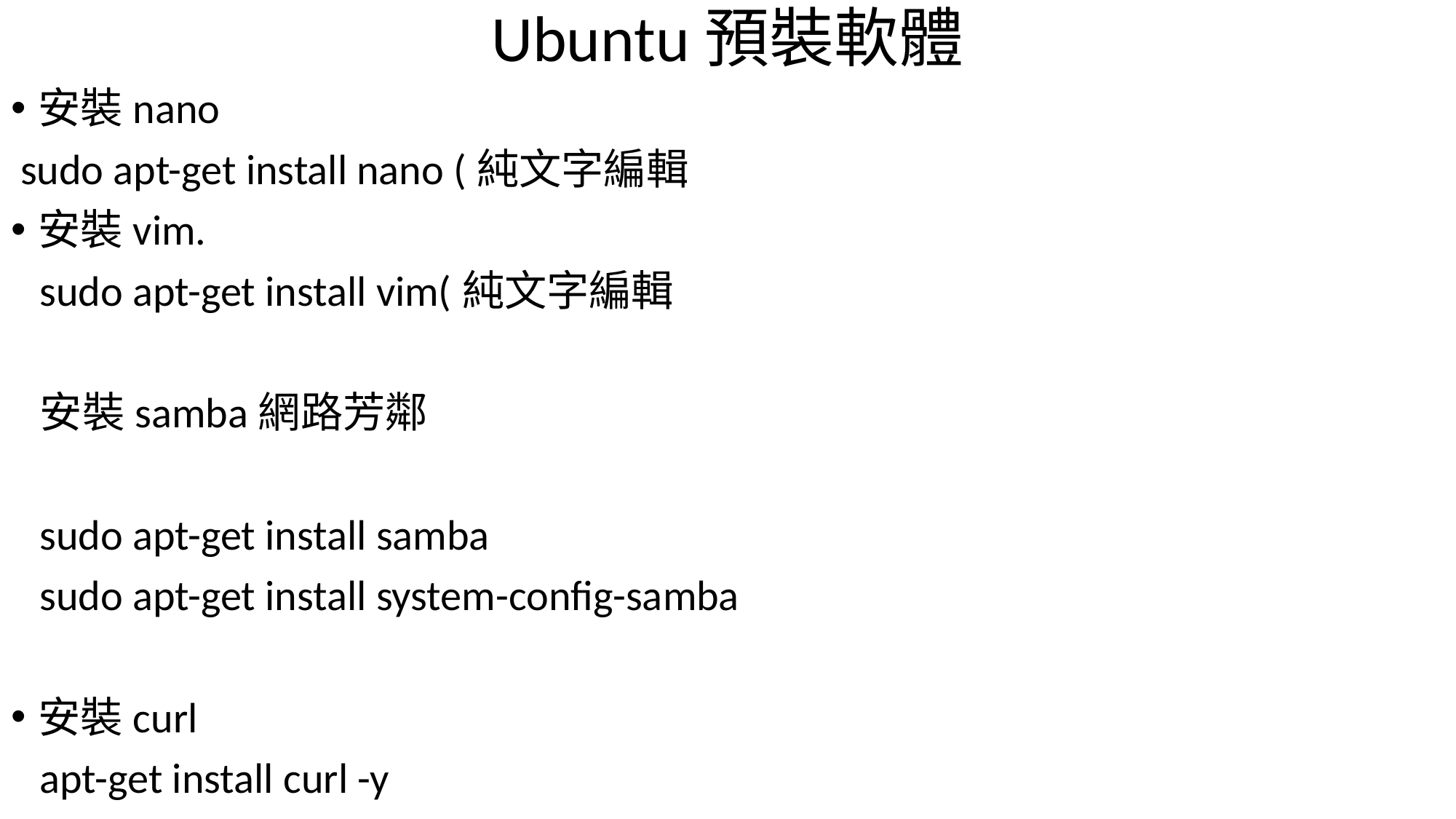

# Ubuntu預裝軟體
安裝nano
 sudo apt-get install nano (純文字編輯
安裝vim.
   sudo apt-get install vim(純文字編輯

  安裝samba網路芳鄰

   sudo apt-get install samba
   sudo apt-get install system-config-samba

安裝curl
   apt-get install curl -y